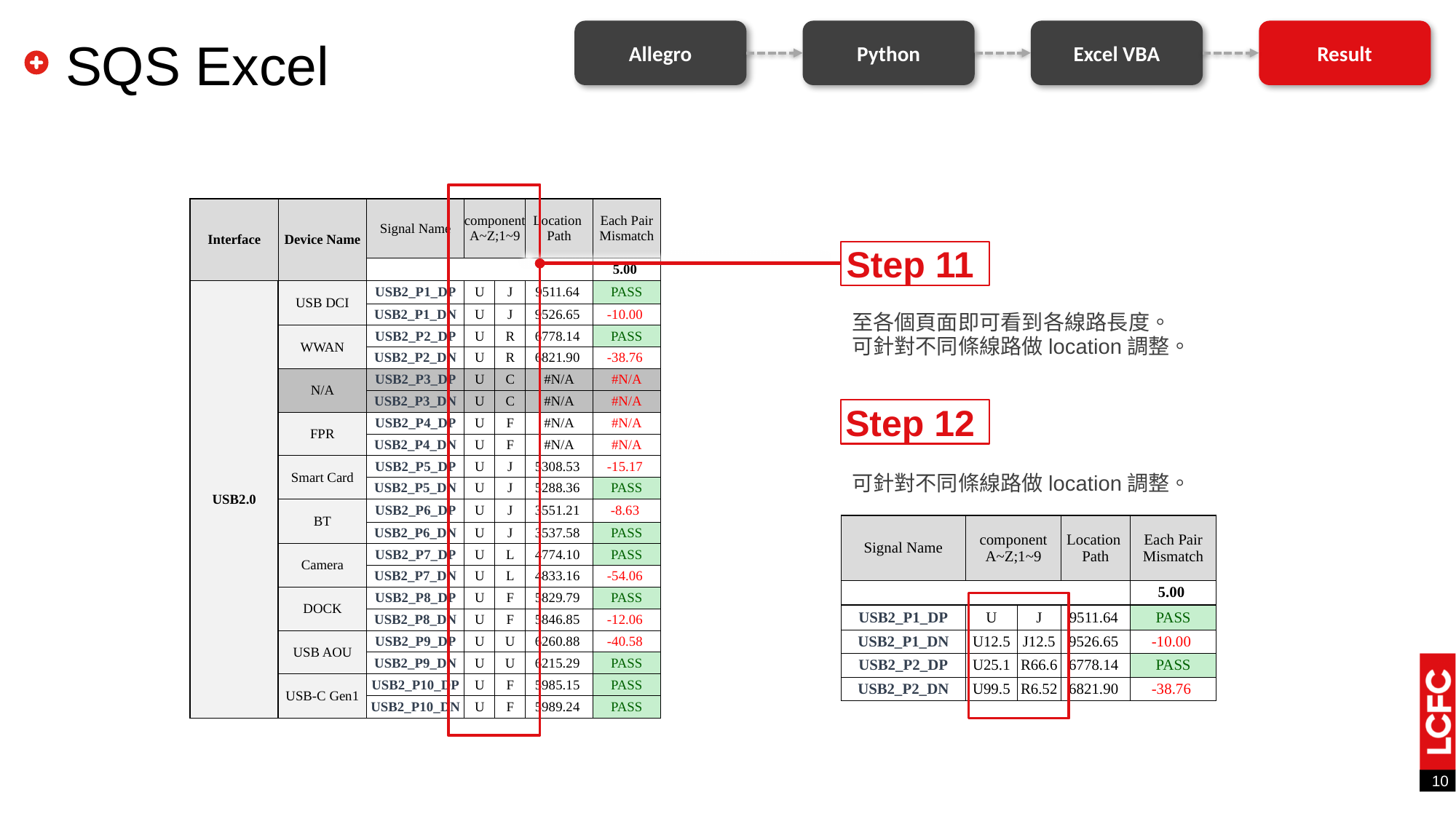

Allegro
Python
Excel VBA
Result
# SQS Excel

| Interface | Device Name | Signal Name | component A~Z;1~9 |  | Location Path | Each Pair Mismatch |
| --- | --- | --- | --- | --- | --- | --- |
|  |  |  |  |  |  | 5.00 |
| USB2.0 | USB DCI | USB2\_P1\_DP | U | J | 9511.64 | PASS |
|  |  | USB2\_P1\_DN | U | J | 9526.65 | -10.00 |
|  | WWAN | USB2\_P2\_DP | U | R | 6778.14 | PASS |
|  |  | USB2\_P2\_DN | U | R | 6821.90 | -38.76 |
|  | N/A | USB2\_P3\_DP | U | C | #N/A | #N/A |
|  |  | USB2\_P3\_DN | U | C | #N/A | #N/A |
|  | FPR | USB2\_P4\_DP | U | F | #N/A | #N/A |
|  |  | USB2\_P4\_DN | U | F | #N/A | #N/A |
|  | Smart Card | USB2\_P5\_DP | U | J | 5308.53 | -15.17 |
|  |  | USB2\_P5\_DN | U | J | 5288.36 | PASS |
|  | BT | USB2\_P6\_DP | U | J | 3551.21 | -8.63 |
|  |  | USB2\_P6\_DN | U | J | 3537.58 | PASS |
|  | Camera | USB2\_P7\_DP | U | L | 4774.10 | PASS |
|  |  | USB2\_P7\_DN | U | L | 4833.16 | -54.06 |
|  | DOCK | USB2\_P8\_DP | U | F | 5829.79 | PASS |
|  |  | USB2\_P8\_DN | U | F | 5846.85 | -12.06 |
|  | USB AOU | USB2\_P9\_DP | U | U | 6260.88 | -40.58 |
|  |  | USB2\_P9\_DN | U | U | 6215.29 | PASS |
|  | USB-C Gen1 | USB2\_P10\_DP | U | F | 5985.15 | PASS |
|  |  | USB2\_P10\_DN | U | F | 5989.24 | PASS |
Step 11
至各個頁面即可看到各線路長度。
可針對不同條線路做location調整。
Step 12
可針對不同條線路做location調整。
| Signal Name | component A~Z;1~9 |  | Location Path | Each Pair Mismatch |
| --- | --- | --- | --- | --- |
|  |  |  |  | 5.00 |
| USB2\_P1\_DP | U | J | 9511.64 | PASS |
| USB2\_P1\_DN | U12.5 | J12.5 | 9526.65 | -10.00 |
| USB2\_P2\_DP | U25.1 | R66.6 | 6778.14 | PASS |
| USB2\_P2\_DN | U99.5 | R6.52 | 6821.90 | -38.76 |